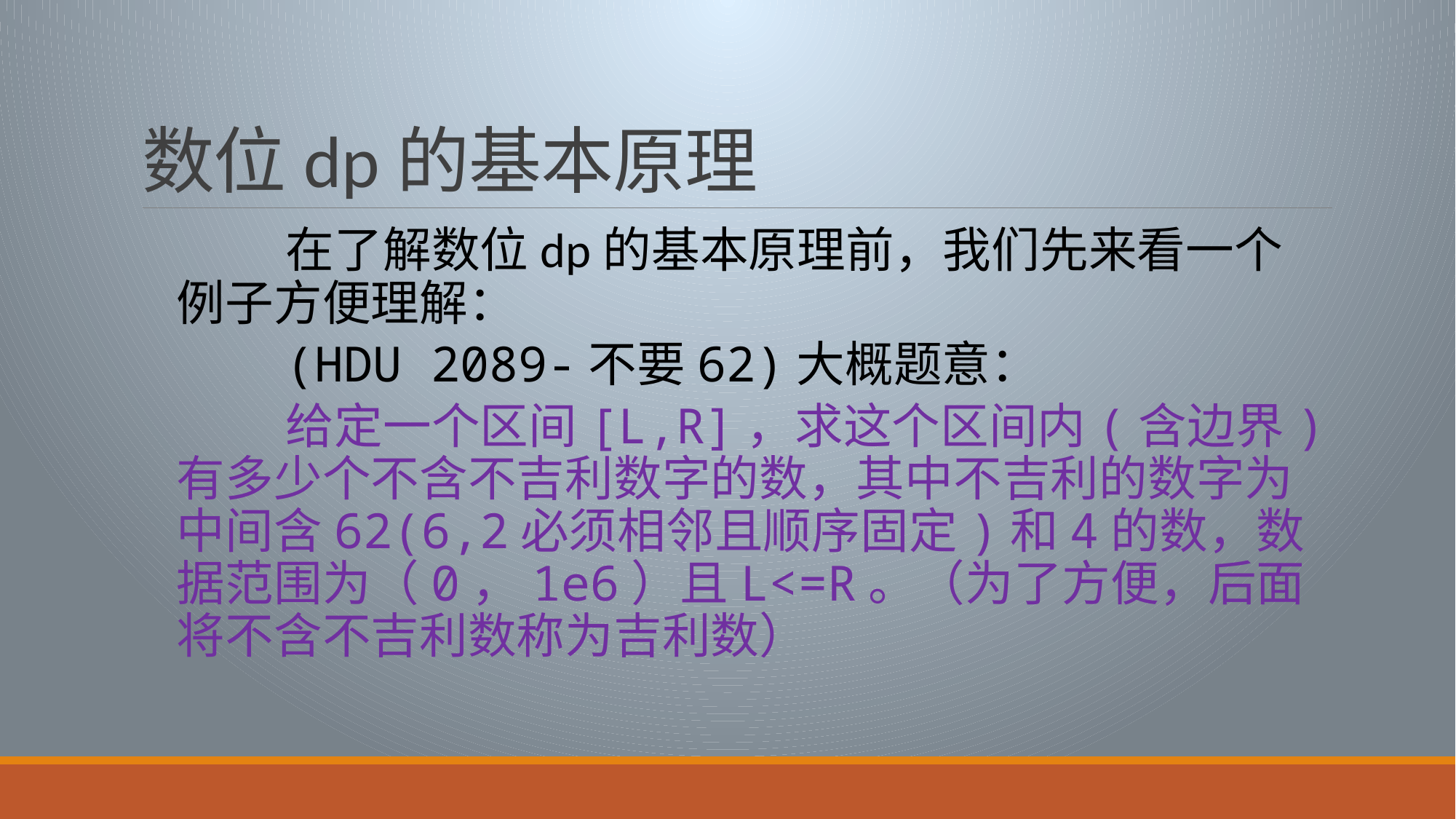

# 数位dp的基本原理
	在了解数位dp的基本原理前，我们先来看一个例子方便理解：
	(HDU 2089-不要62)大概题意：
	给定一个区间[L,R]，求这个区间内(含边界)有多少个不含不吉利数字的数，其中不吉利的数字为中间含62(6,2必须相邻且顺序固定)和4的数，数据范围为（0，1e6）且L<=R。（为了方便，后面将不含不吉利数称为吉利数）